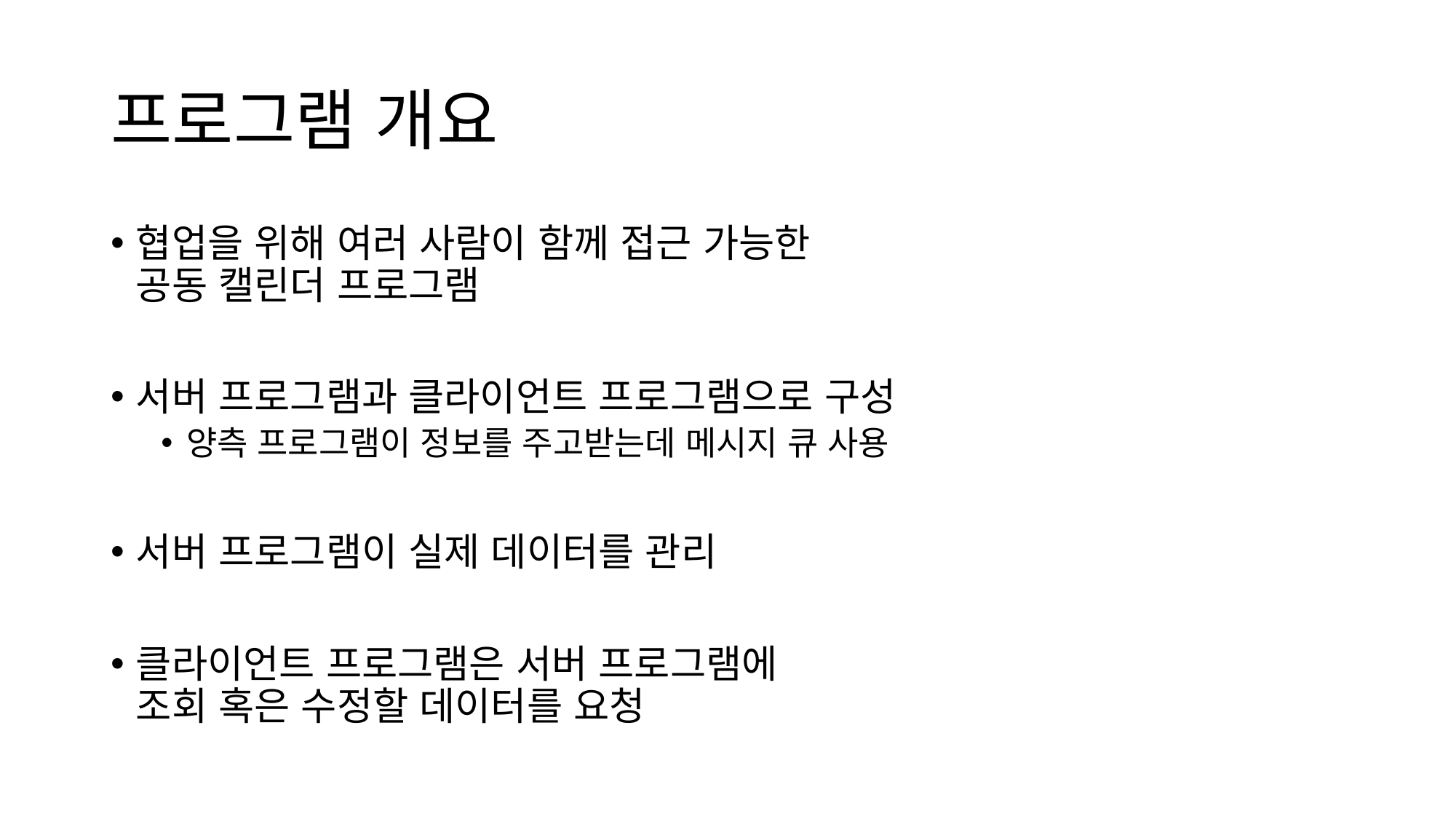

# 프로그램 개요
협업을 위해 여러 사람이 함께 접근 가능한
공동 캘린더 프로그램

서버 프로그램과 클라이언트 프로그램으로 구성
양측 프로그램이 정보를 주고받는데 메시지 큐 사용

서버 프로그램이 실제 데이터를 관리

클라이언트 프로그램은 서버 프로그램에
조회 혹은 수정할 데이터를 요청